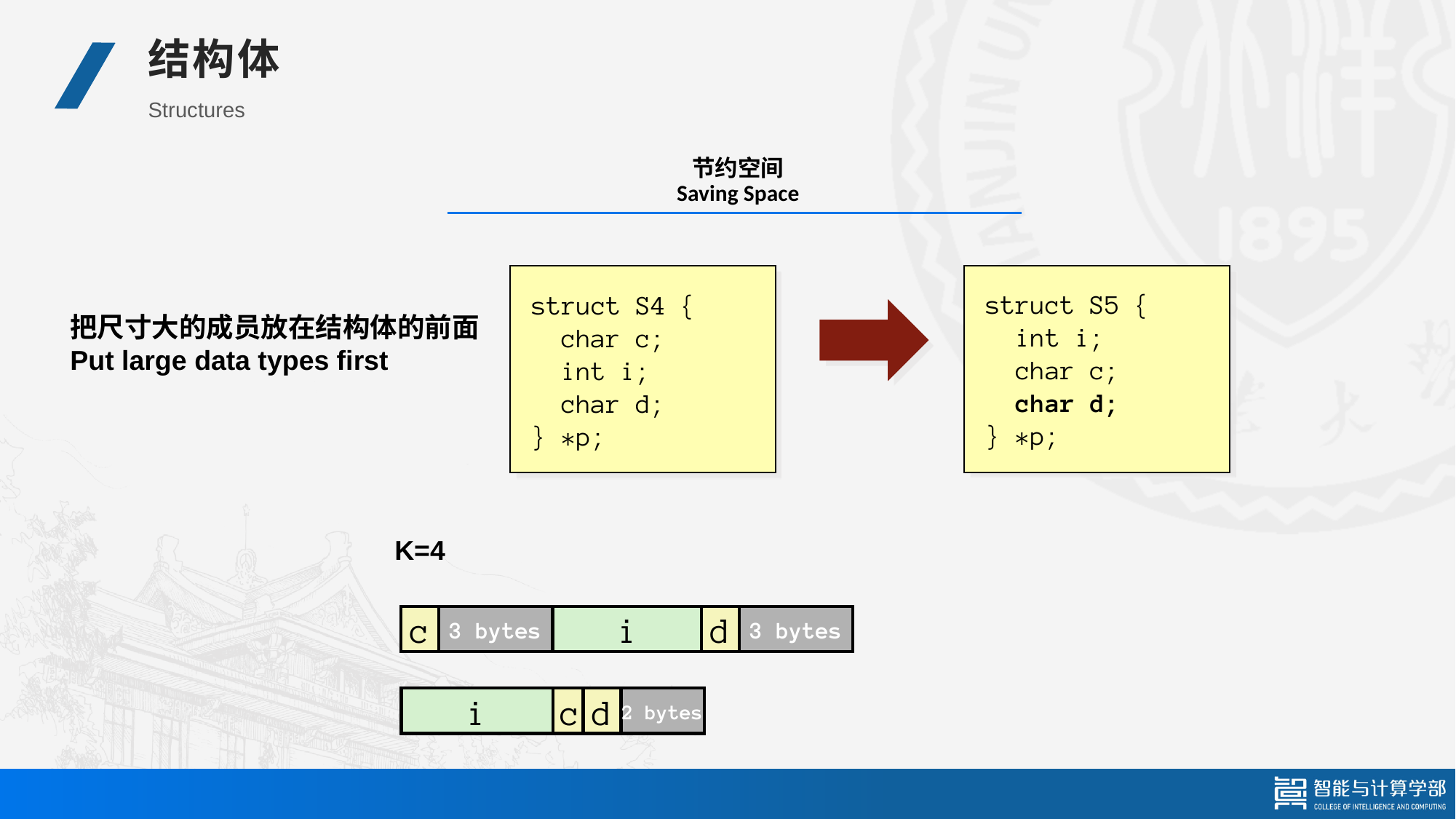

结构体
Structures
# 节约空间 Saving Space
struct S5 {
  int i;
  char c;
  char d;
} *p;
struct S4 {
  char c;
  int i;
  char d;
} *p;

把尺寸大的成员放在结构体的前面
Put large data types first
K=4
c
3 bytes
i
d
3 bytes
i
c
d
2 bytes